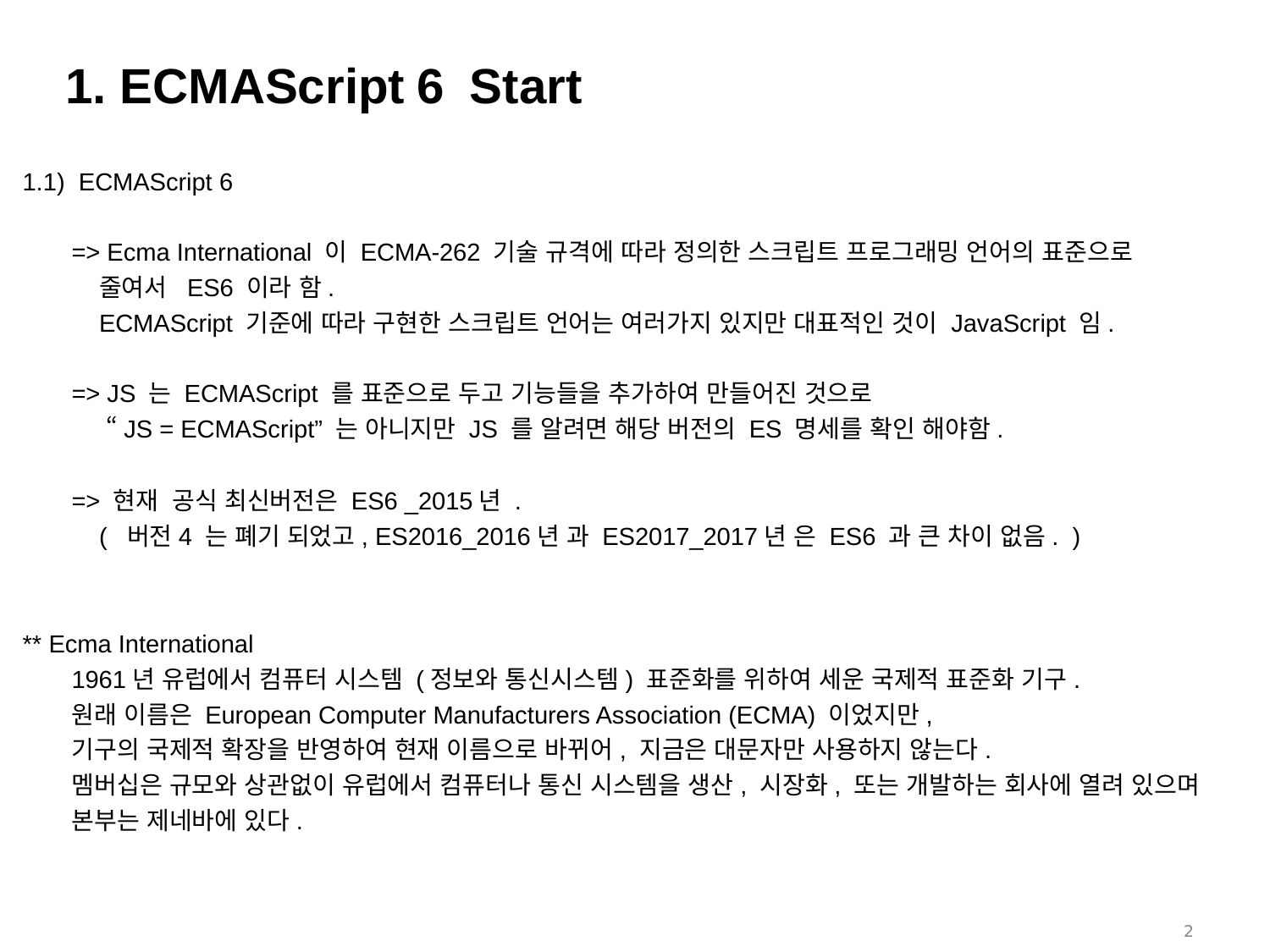

# 1. ECMAScript 6  Start
1.1)  ECMAScript 6
=> Ecma International 이 ECMA-262 기술 규격에 따라 정의한 스크립트 프로그래밍 언어의 표준으로
    줄여서  ES6 이라 함.
    ECMAScript 기준에 따라 구현한 스크립트 언어는 여러가지 있지만 대표적인 것이 JavaScript 임.
=> JS 는 ECMAScript 를 표준으로 두고 기능들을 추가하여 만들어진 것으로
     “JS = ECMAScript” 는 아니지만 JS 를 알려면 해당 버전의 ES 명세를 확인 해야함.
=> 현재  공식 최신버전은 ES6 _2015년 .
    (  버전4 는 폐기 되었고, ES2016_2016년 과 ES2017_2017년 은 ES6 과 큰 차이 없음.  )
** Ecma International
1961년 유럽에서 컴퓨터 시스템 (정보와 통신시스템) 표준화를 위하여 세운 국제적 표준화 기구.
원래 이름은 European Computer Manufacturers Association (ECMA) 이었지만,
기구의 국제적 확장을 반영하여 현재 이름으로 바뀌어, 지금은 대문자만 사용하지 않는다.
멤버십은 규모와 상관없이 유럽에서 컴퓨터나 통신 시스템을 생산, 시장화, 또는 개발하는 회사에 열려 있으며 본부는 제네바에 있다.
2